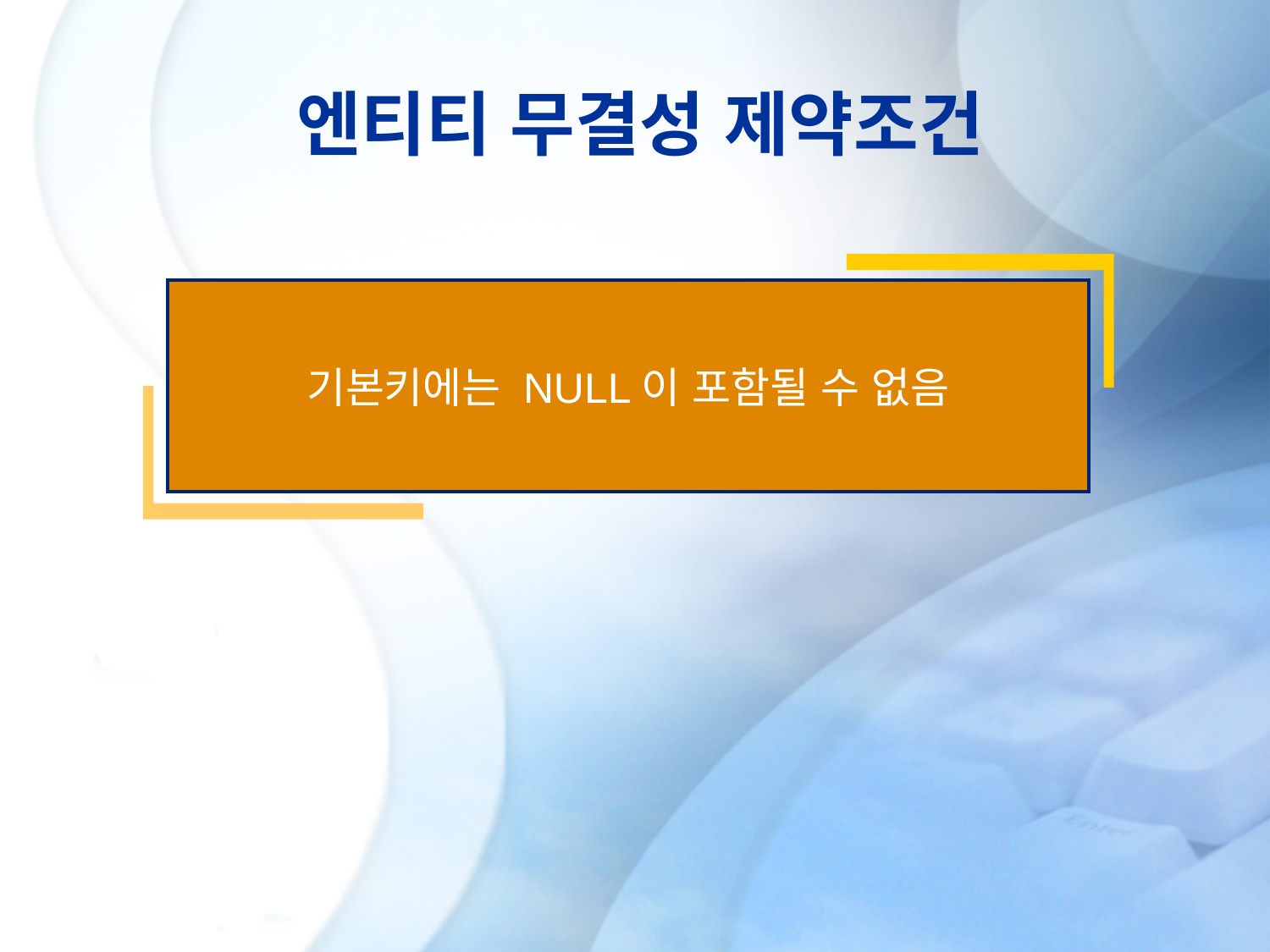

# 엔티티 무결성 제약조건

기본키에는 NULL이 포함될 수 없음